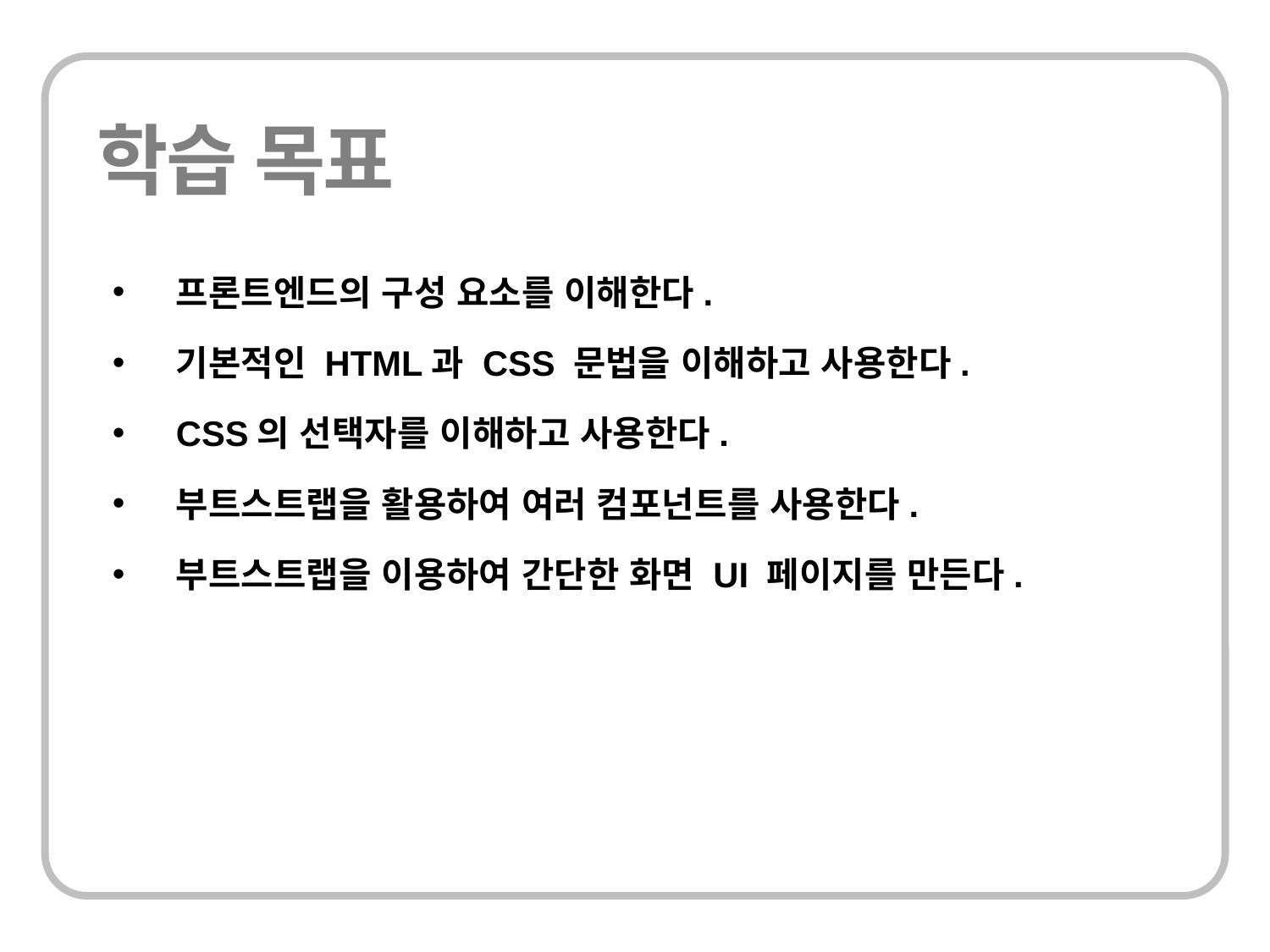

프론트엔드의 구성 요소를 이해한다.
기본적인 HTML과 CSS 문법을 이해하고 사용한다.
CSS의 선택자를 이해하고 사용한다.
부트스트랩을 활용하여 여러 컴포넌트를 사용한다.
부트스트랩을 이용하여 간단한 화면 UI 페이지를 만든다.